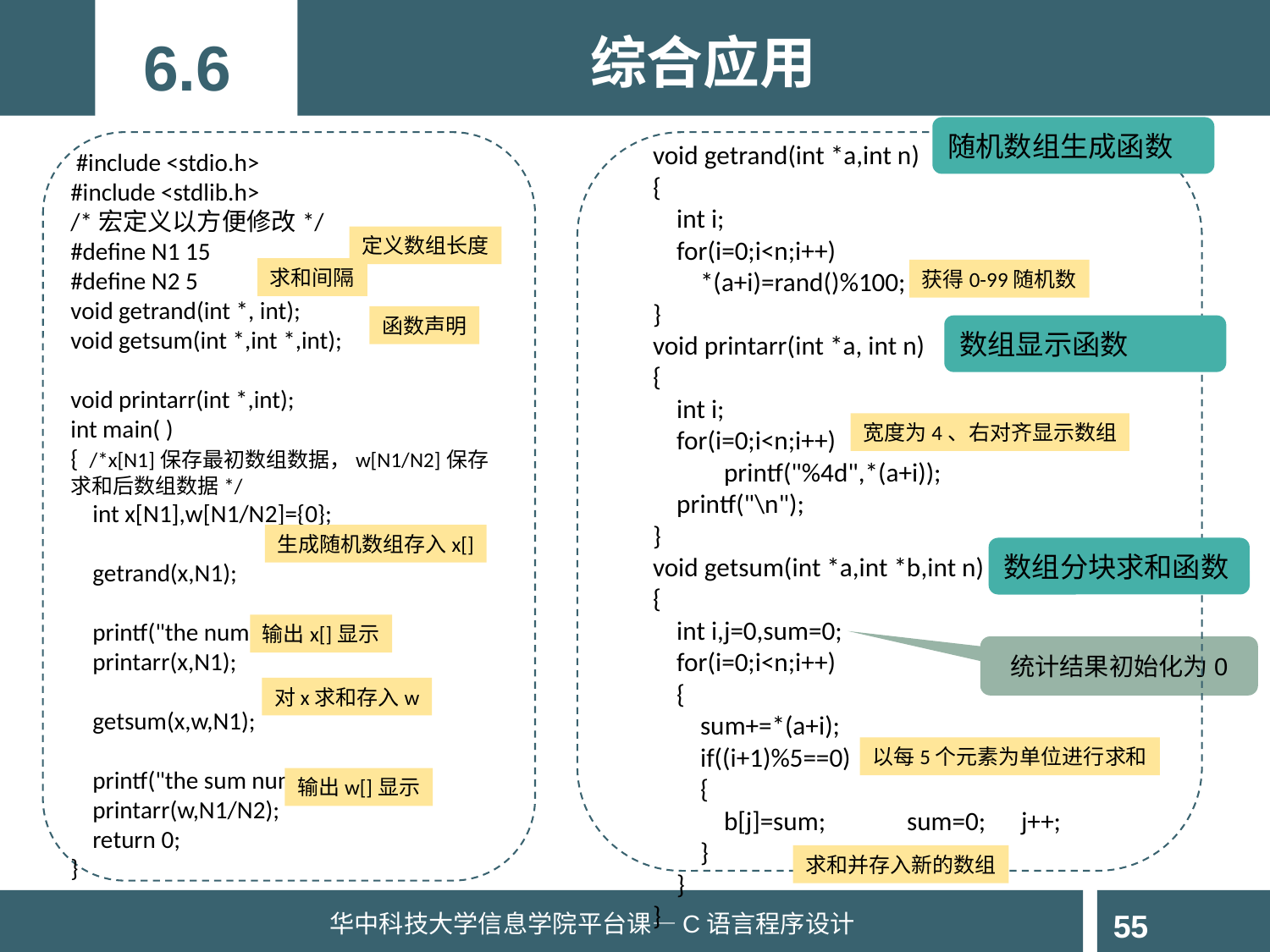

综合应用
6.6
随机数组生成函数

void getrand(int *a,int n)
{
    int i;
    for(i=0;i<n;i++)
        *(a+i)=rand()%100;
}
void printarr(int *a, int n)
{
    int i;
    for(i=0;i<n;i++)
            printf("%4d",*(a+i));
    printf("\n");
}
void getsum(int *a,int *b,int n)
{
    int i,j=0,sum=0;
    for(i=0;i<n;i++)
    {
        sum+=*(a+i);
        if((i+1)%5==0)
        {
            b[j]=sum;	sum=0;      j++;
        }
    }
}
 #include <stdio.h>
#include <stdlib.h>
/*宏定义以方便修改*/
#define N1 15
#define N2 5
void getrand(int *, int);
void getsum(int *,int *,int);
void printarr(int *,int);
int main( )
{  /*x[N1]保存最初数组数据，w[N1/N2]保存求和后数组数据*/
    int x[N1],w[N1/N2]={0};

    getrand(x,N1);

    printf("the number is:\n");
    printarr(x,N1);

    getsum(x,w,N1);

    printf("the sum number is:\n");
    printarr(w,N1/N2);
    return 0;
}
定义数组长度
求和间隔
获得0-99随机数
函数声明
数组显示函数
宽度为4、右对齐显示数组
生成随机数组存入x[]
数组分块求和函数
输出x[]显示
统计结果初始化为0
对x求和存入w
以每5个元素为单位进行求和
输出w[]显示
求和并存入新的数组